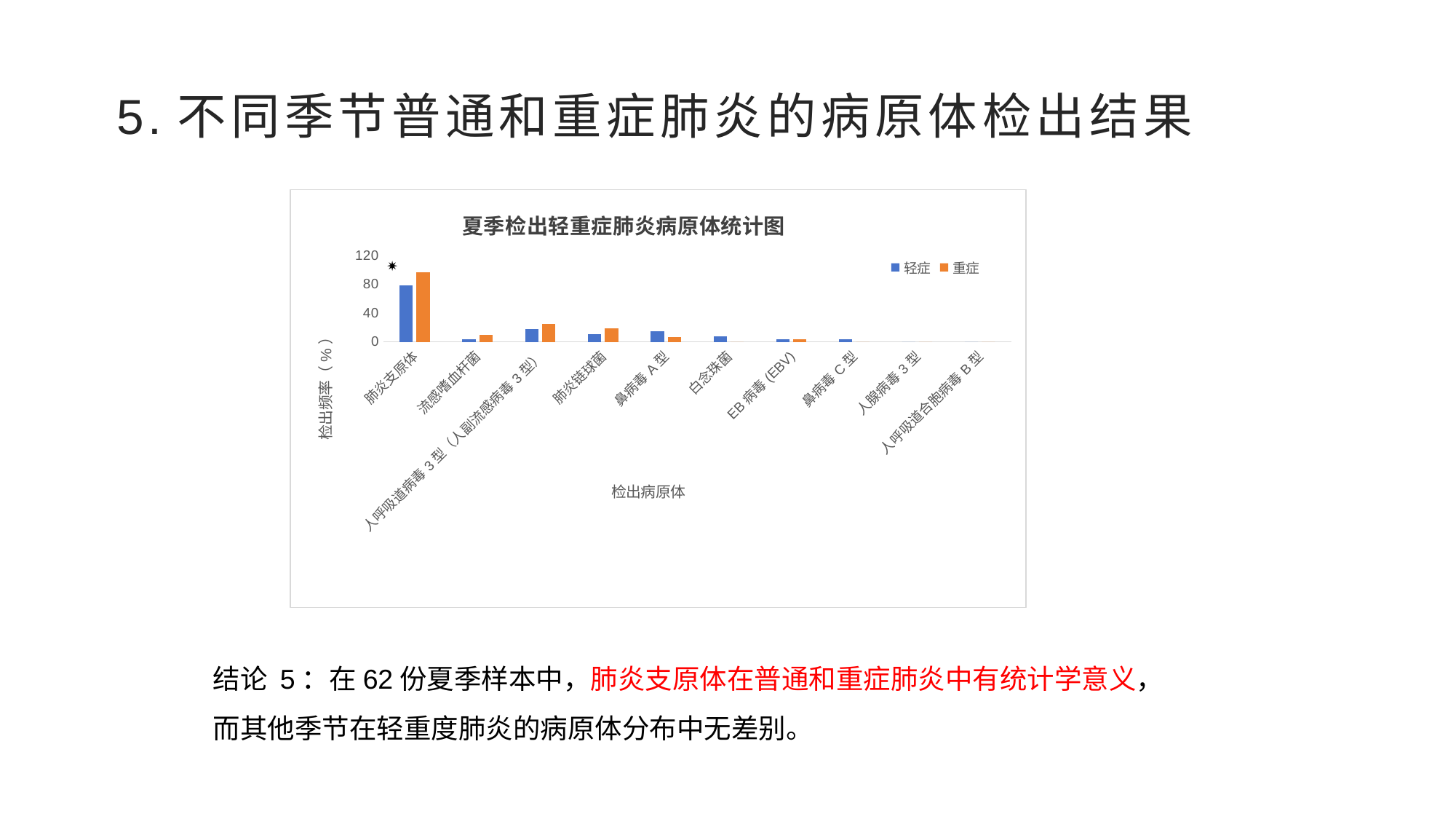

# 5.不同季节普通和重症肺炎的病原体检出结果

### Chart: 夏季检出轻重症肺炎病原体统计图

| Category | 轻症 | 重症 |
|---|---|---|
| 肺炎支原体 | 78.57 | 96.88 |
| 流感嗜血杆菌 | 3.57 | 9.38 |
| 人呼吸道病毒3型（人副流感病毒3型） | 17.86 | 25.0 |
| 肺炎链球菌 | 10.71 | 18.75 |
| 鼻病毒A型 | 14.29 | 6.25 |
| 白念珠菌 | 7.14 | 0.0 |
| EB病毒(EBV) | 3.57 | 3.12 |
| 鼻病毒C型 | 3.57 | 0.0 |
| 人腺病毒3型 | 0.0 | 0.0 |
| 人呼吸道合胞病毒B型 | 0.0 | 0.0 |
✷
结论 5：在62份夏季样本中，肺炎支原体在普通和重症肺炎中有统计学意义，而其他季节在轻重度肺炎的病原体分布中无差别。